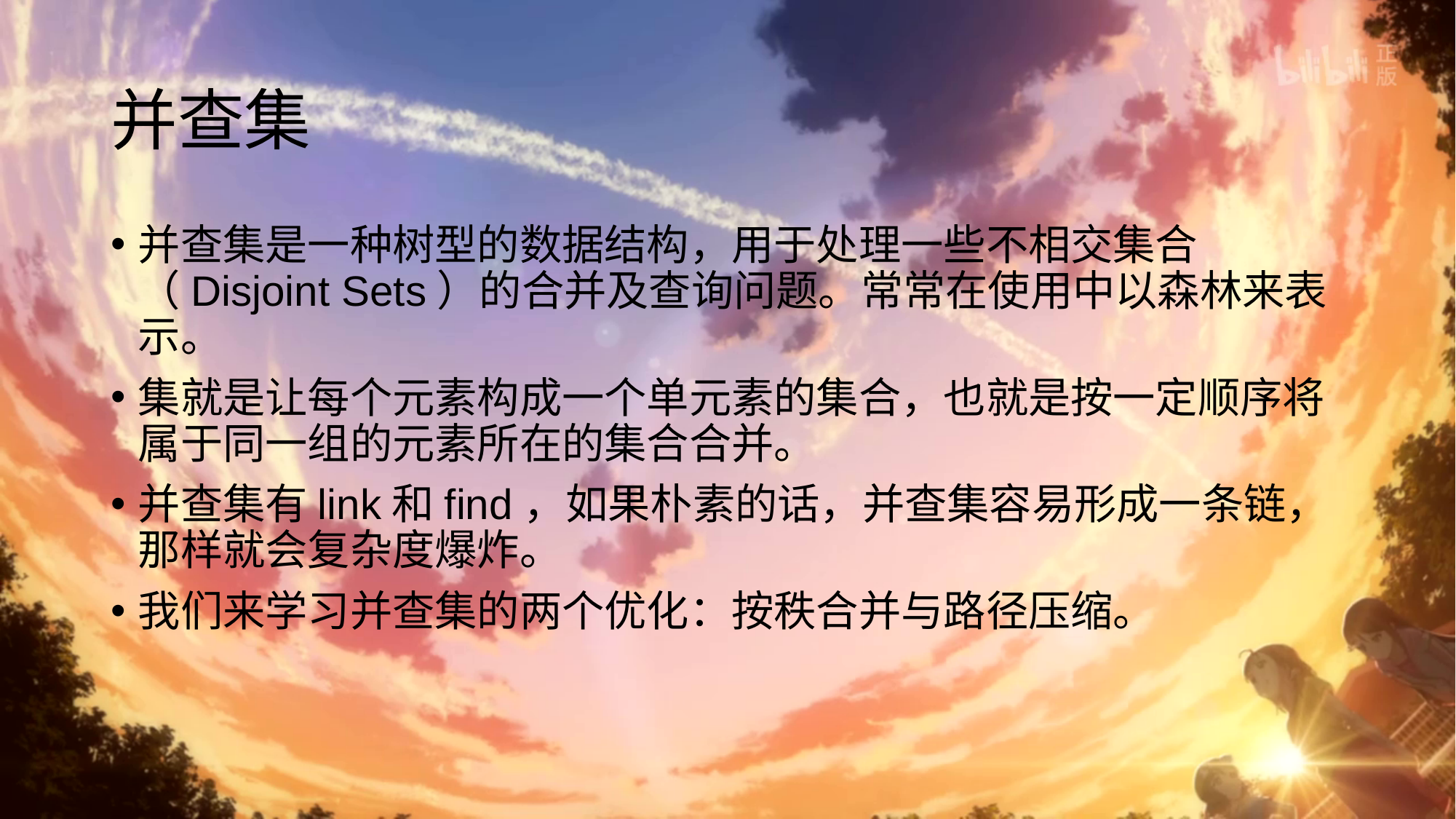

# 并查集
并查集是一种树型的数据结构，用于处理一些不相交集合（Disjoint Sets）的合并及查询问题。常常在使用中以森林来表示。
集就是让每个元素构成一个单元素的集合，也就是按一定顺序将属于同一组的元素所在的集合合并。
并查集有link和find，如果朴素的话，并查集容易形成一条链，那样就会复杂度爆炸。
我们来学习并查集的两个优化：按秩合并与路径压缩。